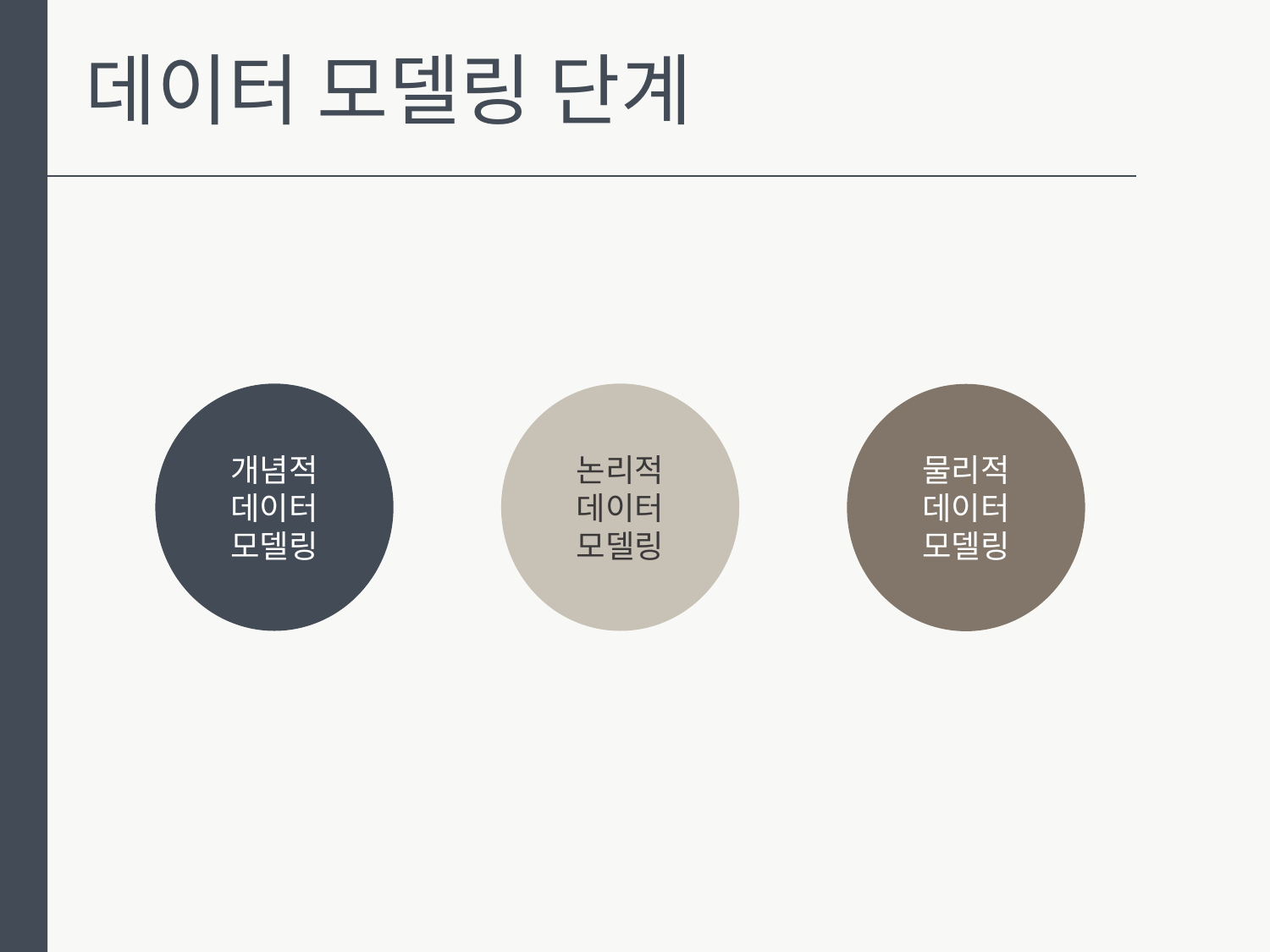

데이터 모델링 단계
개념적
데이터
모델링
논리적
데이터
모델링
물리적
데이터
모델링